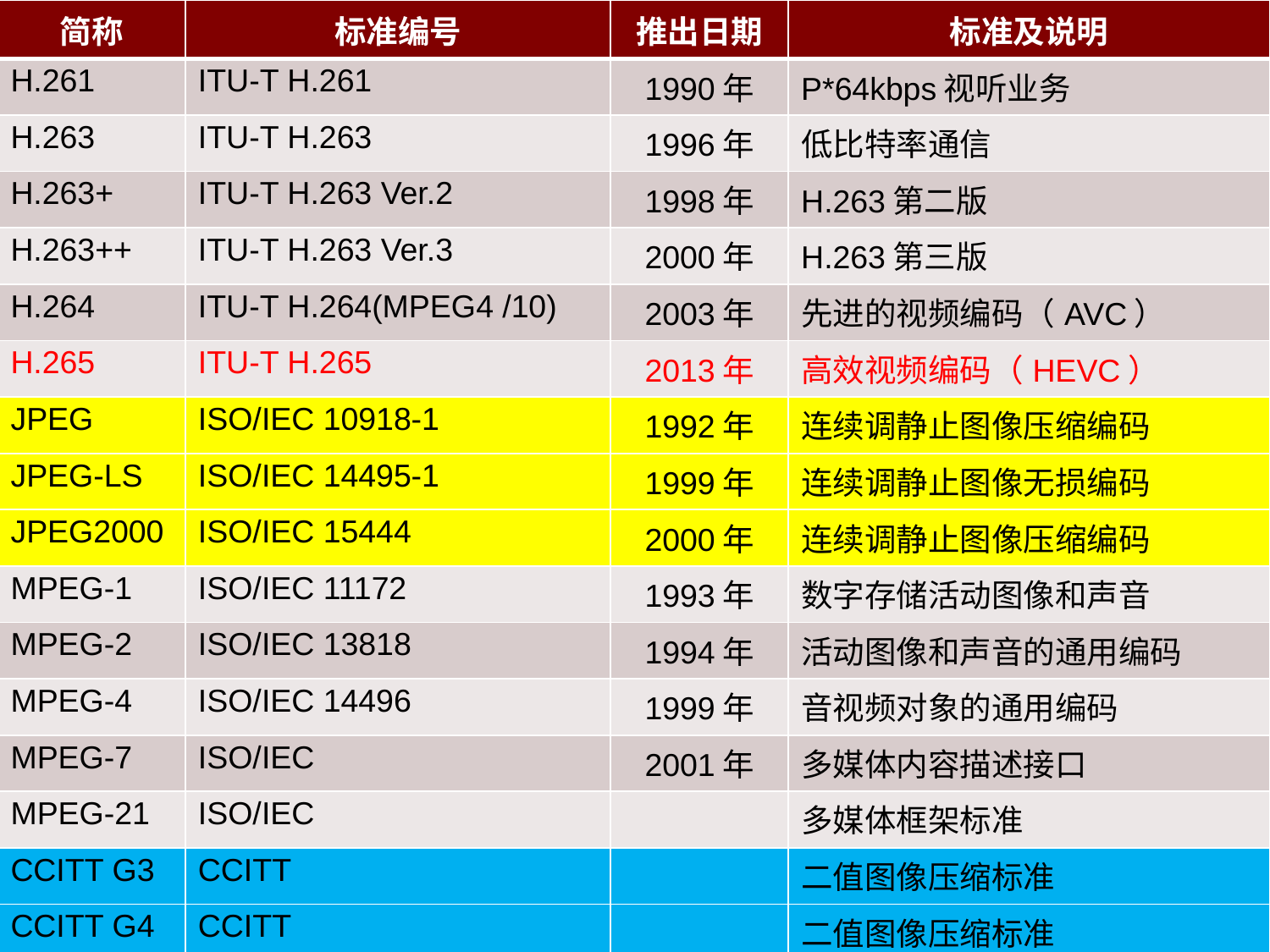

| 简称 | 标准编号 | 推出日期 | 标准及说明 |
| --- | --- | --- | --- |
| H.261 | ITU-T H.261 | 1990年 | P\*64kbps视听业务 |
| H.263 | ITU-T H.263 | 1996年 | 低比特率通信 |
| H.263+ | ITU-T H.263 Ver.2 | 1998年 | H.263第二版 |
| H.263++ | ITU-T H.263 Ver.3 | 2000年 | H.263第三版 |
| H.264 | ITU-T H.264(MPEG4 /10) | 2003年 | 先进的视频编码（AVC） |
| H.265 | ITU-T H.265 | 2013年 | 高效视频编码（HEVC） |
| JPEG | ISO/IEC 10918-1 | 1992年 | 连续调静止图像压缩编码 |
| JPEG-LS | ISO/IEC 14495-1 | 1999年 | 连续调静止图像无损编码 |
| JPEG2000 | ISO/IEC 15444 | 2000年 | 连续调静止图像压缩编码 |
| MPEG-1 | ISO/IEC 11172 | 1993年 | 数字存储活动图像和声音 |
| MPEG-2 | ISO/IEC 13818 | 1994年 | 活动图像和声音的通用编码 |
| MPEG-4 | ISO/IEC 14496 | 1999年 | 音视频对象的通用编码 |
| MPEG-7 | ISO/IEC | 2001年 | 多媒体内容描述接口 |
| MPEG-21 | ISO/IEC |  | 多媒体框架标准 |
| CCITT G3 | CCITT |  | 二值图像压缩标准 |
| CCITT G4 | CCITT |  | 二值图像压缩标准 |
| JBIG1 | ISO/IEC | 1993年 | 二值图像压缩标准（第一版） |
| JBIG2 | ISO/IEC | 1999年 | 二值图像压缩标准（第二版） |
图像压缩标准
127